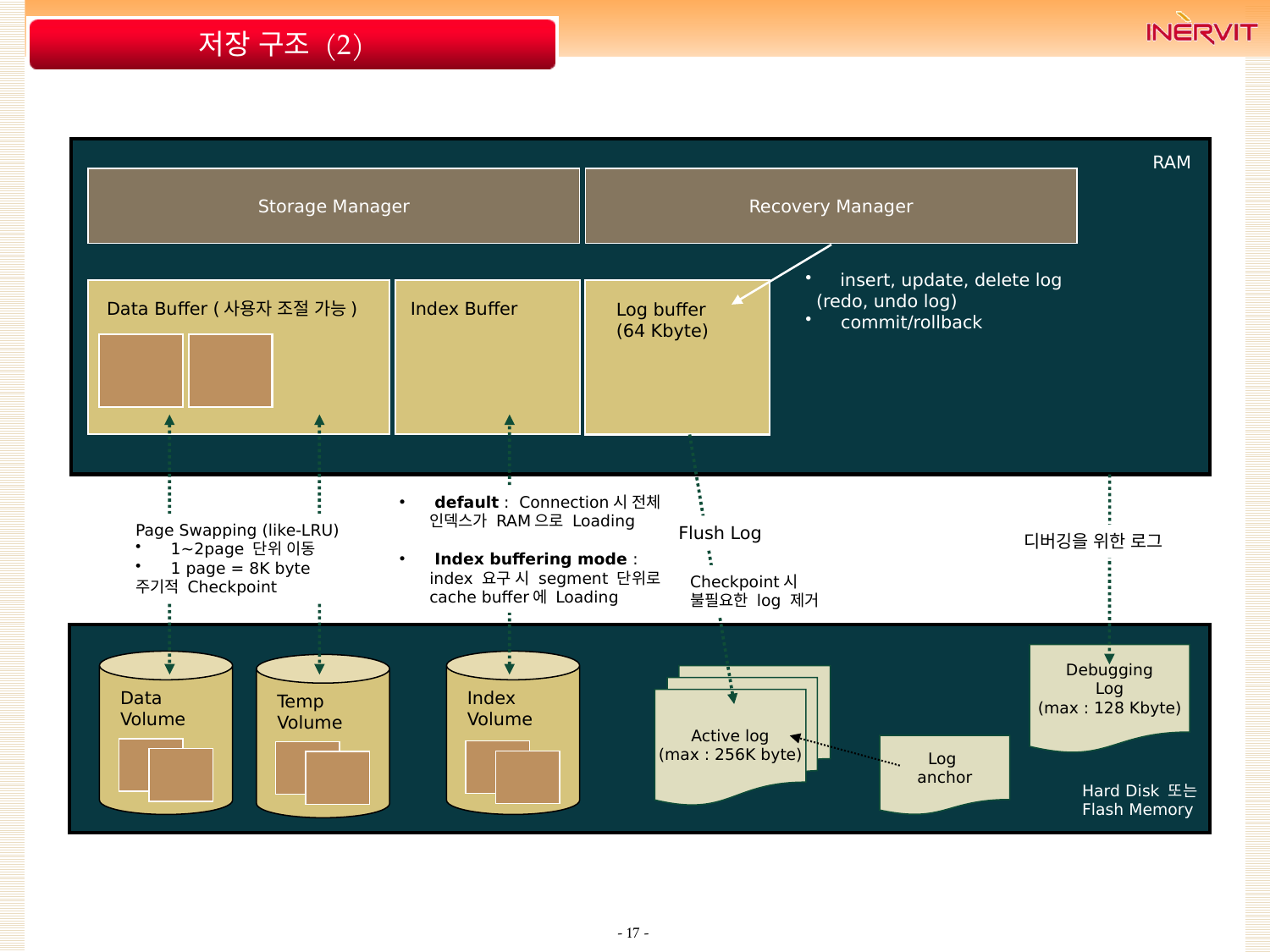

# 저장 구조 (2)

RAM
Storage Manager
Recovery Manager

 insert, update, delete log
  (redo, undo log)
 commit/rollback

Data Buffer (사용자 조절 가능)
Index Buffer
Log buffer
(64 Kbyte)

 default :  Connection시 전체 인덱스가 RAM으로 Loading

 Index buffering mode : index 요구 시 segment 단위로 cache buffer에 Loading
Page Swapping (like-LRU)
 1~2page 단위 이동
 1 page = 8K byte
주기적 Checkpoint
Flush Log
디버깅을 위한 로그
Checkpoint시
불필요한 log 제거

Debugging
Log
(max : 128 Kbyte)

Data
Volume

Index
Volume

Temp
Volume

Active log
(max : 256K byte)

Log
anchor
Hard Disk 또는
Flash Memory
- 17 -